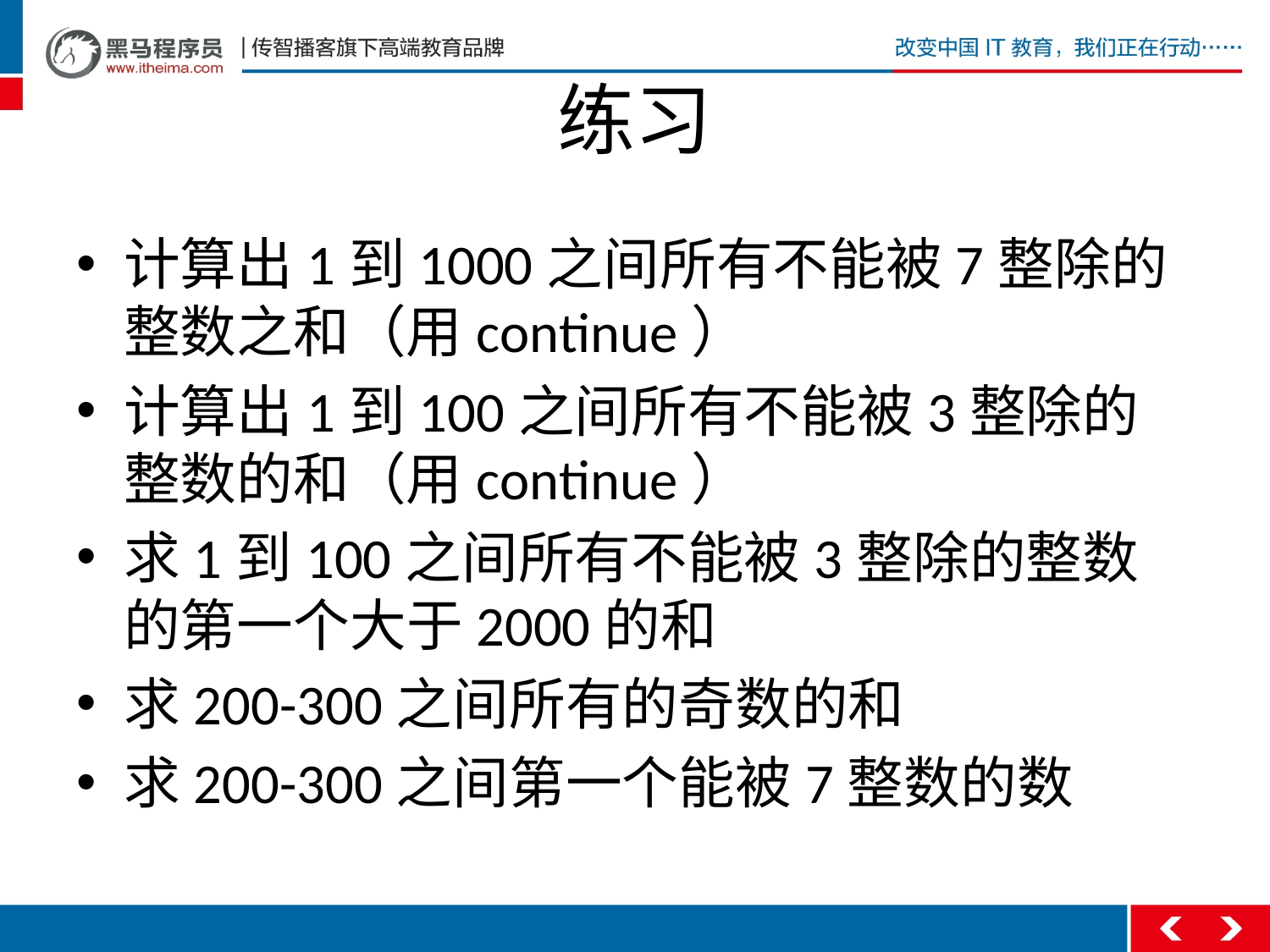

# 练习
计算出1到1000之间所有不能被7整除的整数之和（用continue）
计算出1到100之间所有不能被3整除的整数的和（用continue）
求1到100之间所有不能被3整除的整数的第一个大于2000的和
求200-300之间所有的奇数的和
求200-300之间第一个能被7整数的数